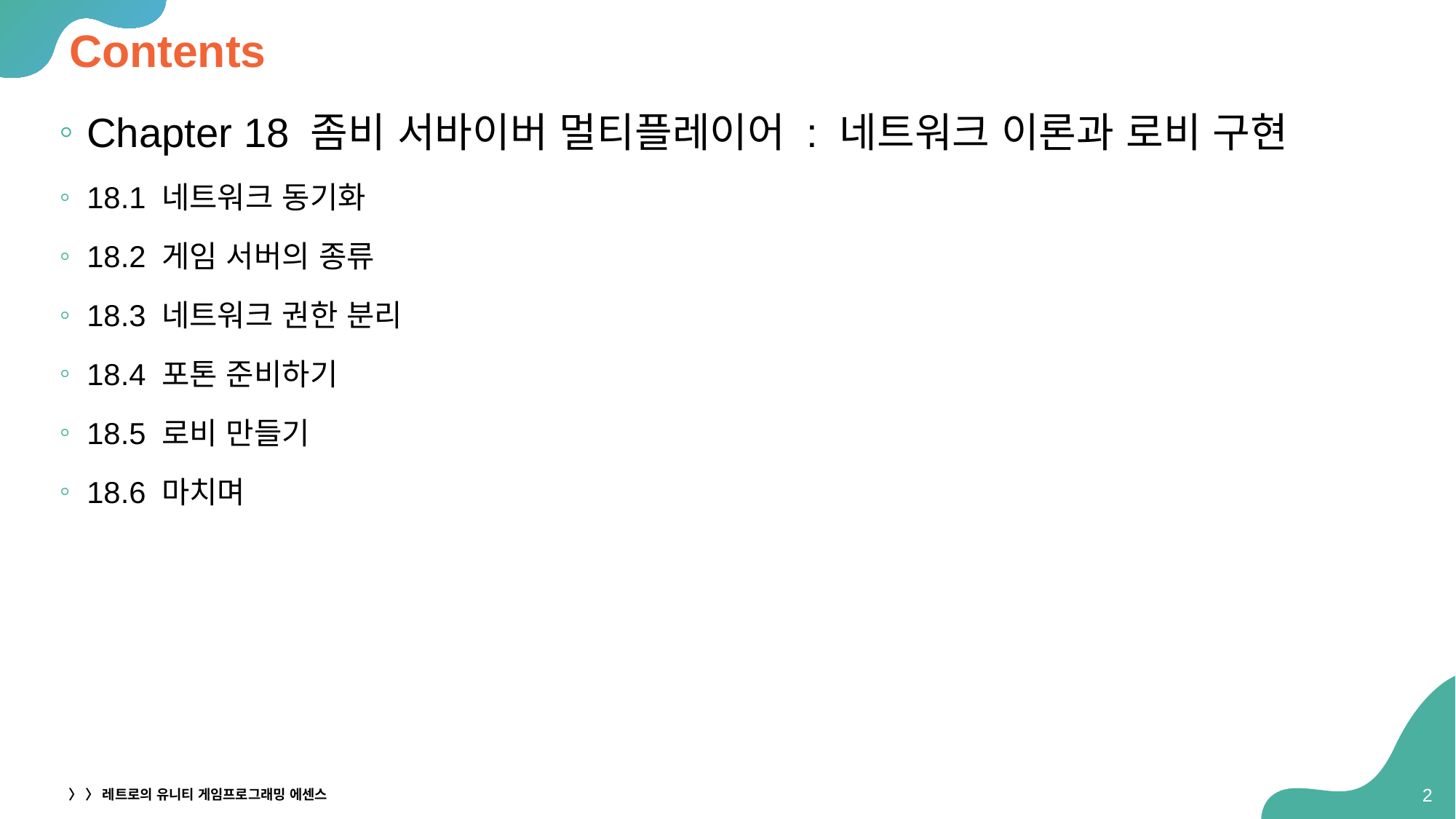

# Contents
Chapter 18 좀비 서바이버 멀티플레이어 : 네트워크 이론과 로비 구현
18.1 네트워크 동기화
18.2 게임 서버의 종류
18.3 네트워크 권한 분리
18.4 포톤 준비하기
18.5 로비 만들기
18.6 마치며

2